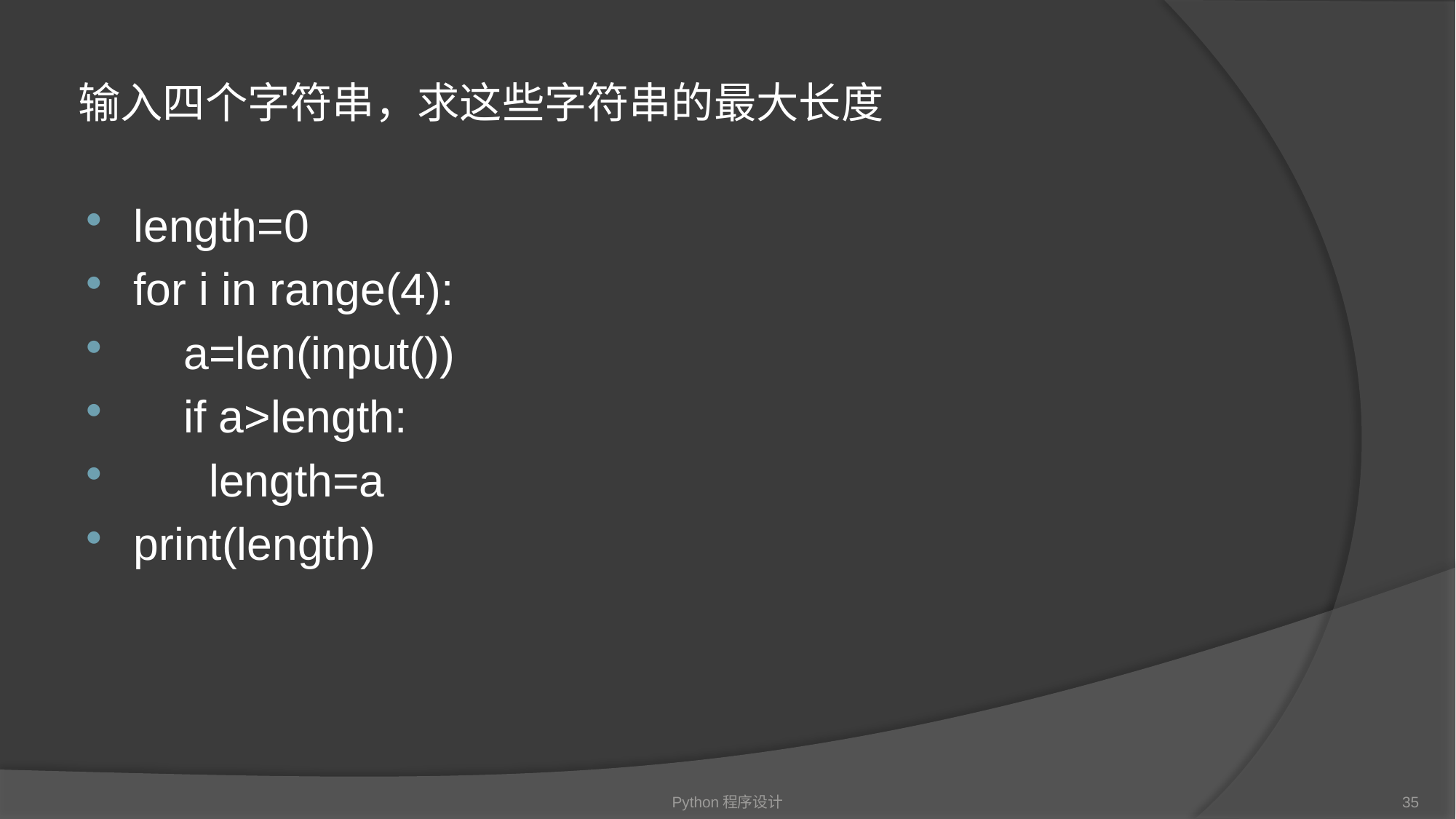

# 输入四个字符串，求这些字符串的最大长度
length=0
for i in range(4):
    a=len(input())
    if a>length:
      length=a
print(length)
Python程序设计
35